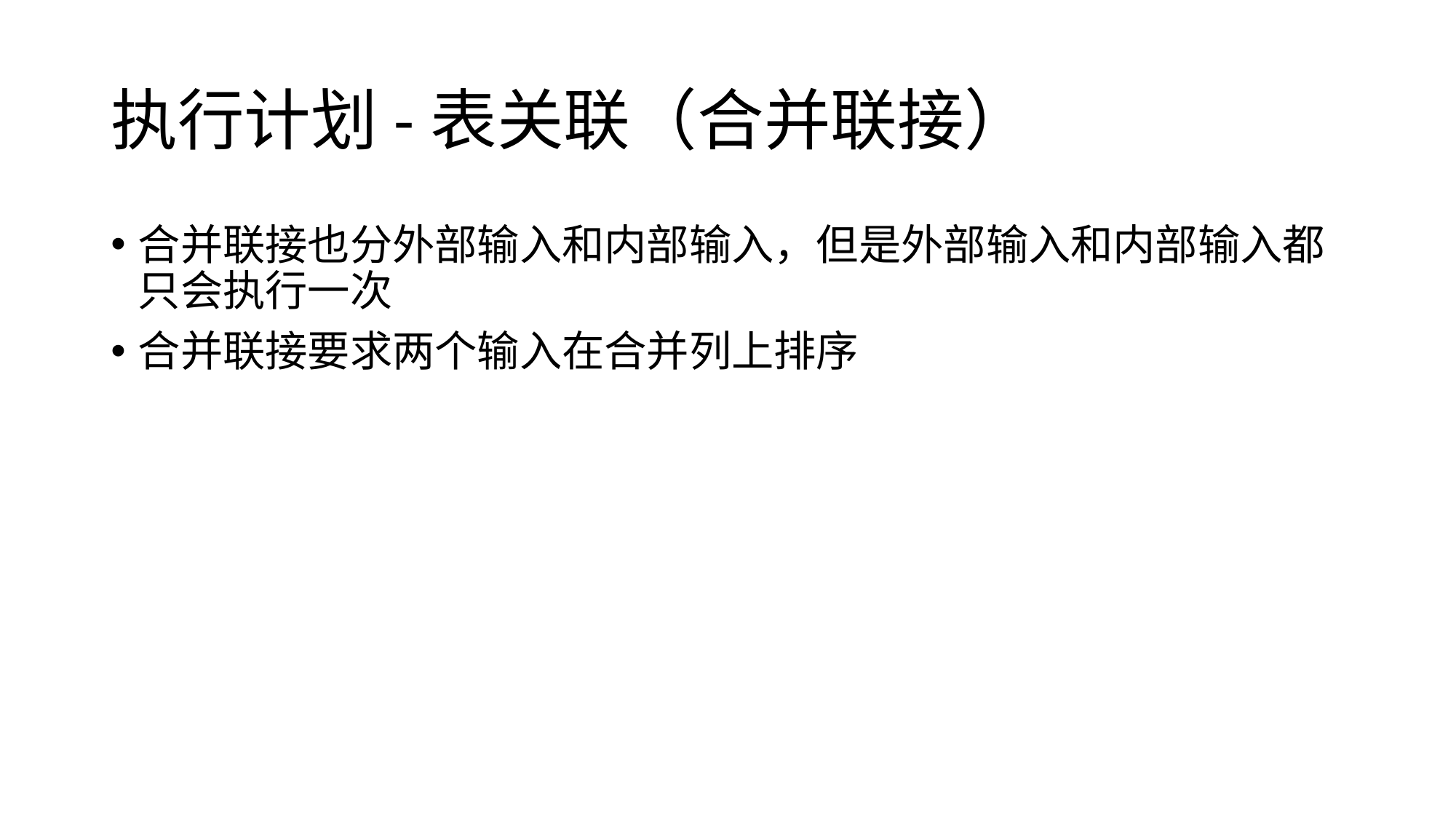

# 执行计划-表关联（合并联接）
合并联接也分外部输入和内部输入，但是外部输入和内部输入都只会执行一次
合并联接要求两个输入在合并列上排序